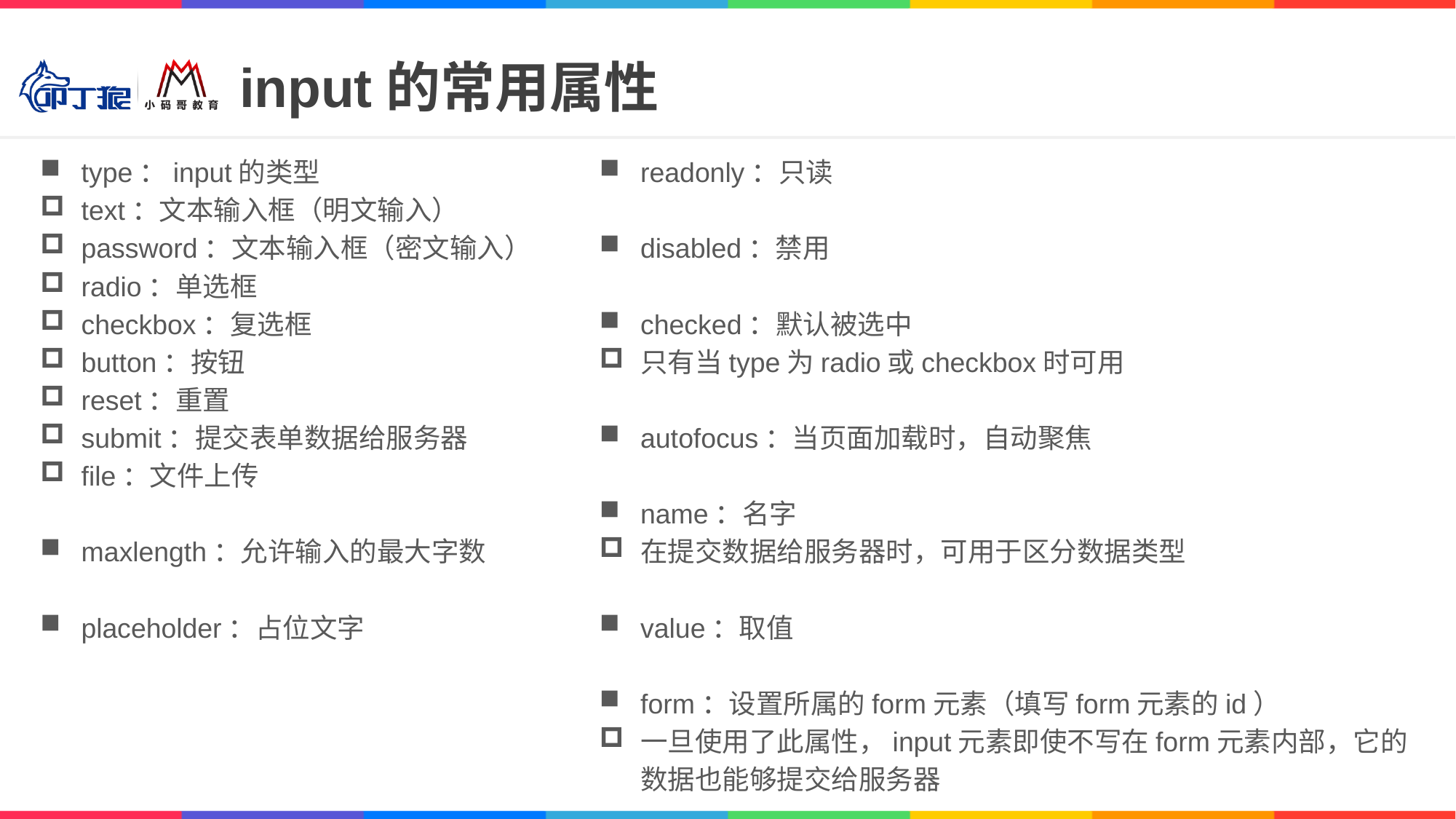

# input的常用属性
type：input的类型
text：文本输入框（明文输入）
password：文本输入框（密文输入）
radio：单选框
checkbox：复选框
button：按钮
reset：重置
submit：提交表单数据给服务器
file：文件上传

maxlength：允许输入的最大字数

placeholder：占位文字
readonly：只读

disabled：禁用

checked：默认被选中
只有当type为radio或checkbox时可用

autofocus：当页面加载时，自动聚焦

name：名字
在提交数据给服务器时，可用于区分数据类型

value：取值

form：设置所属的form元素（填写form元素的id）
一旦使用了此属性，input元素即使不写在form元素内部，它的数据也能够提交给服务器